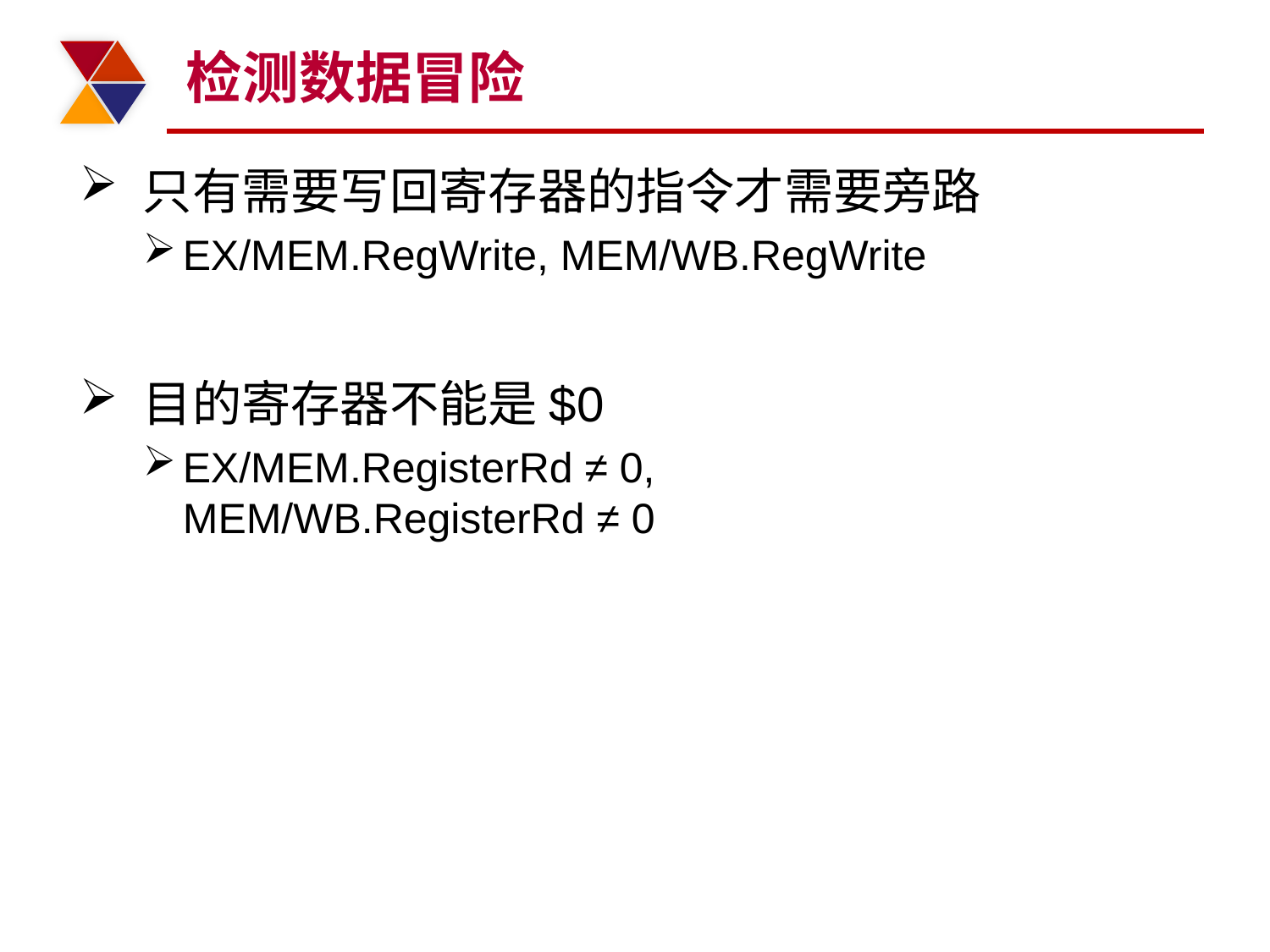

# 检测数据冒险
只有需要写回寄存器的指令才需要旁路
EX/MEM.RegWrite, MEM/WB.RegWrite

目的寄存器不能是$0
EX/MEM.RegisterRd ≠ 0,
MEM/WB.RegisterRd ≠ 0